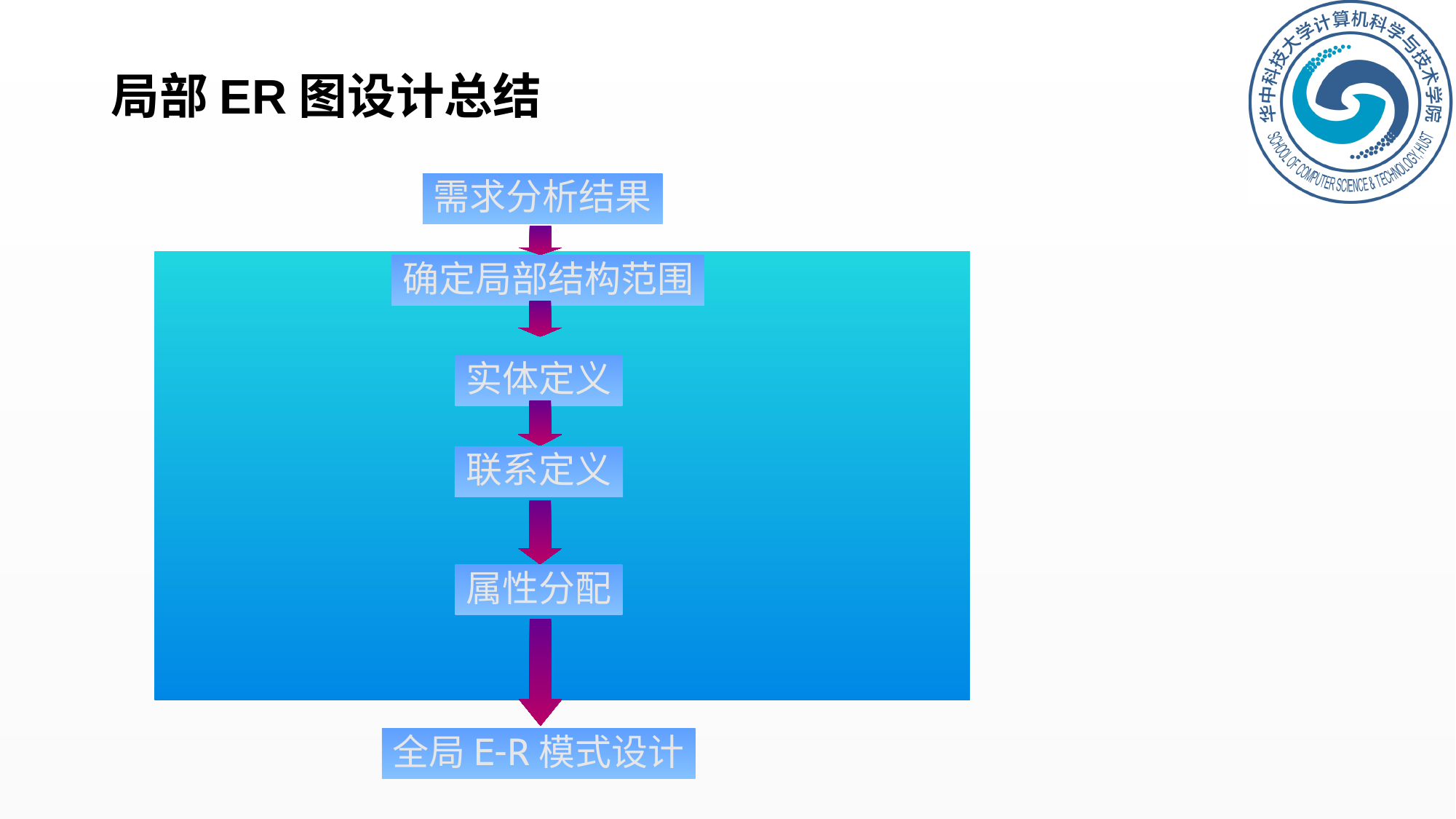

# 局部ER图设计总结
需求分析结果

确定局部结构范围

实体定义

联系定义

属性分配

全局E-R模式设计